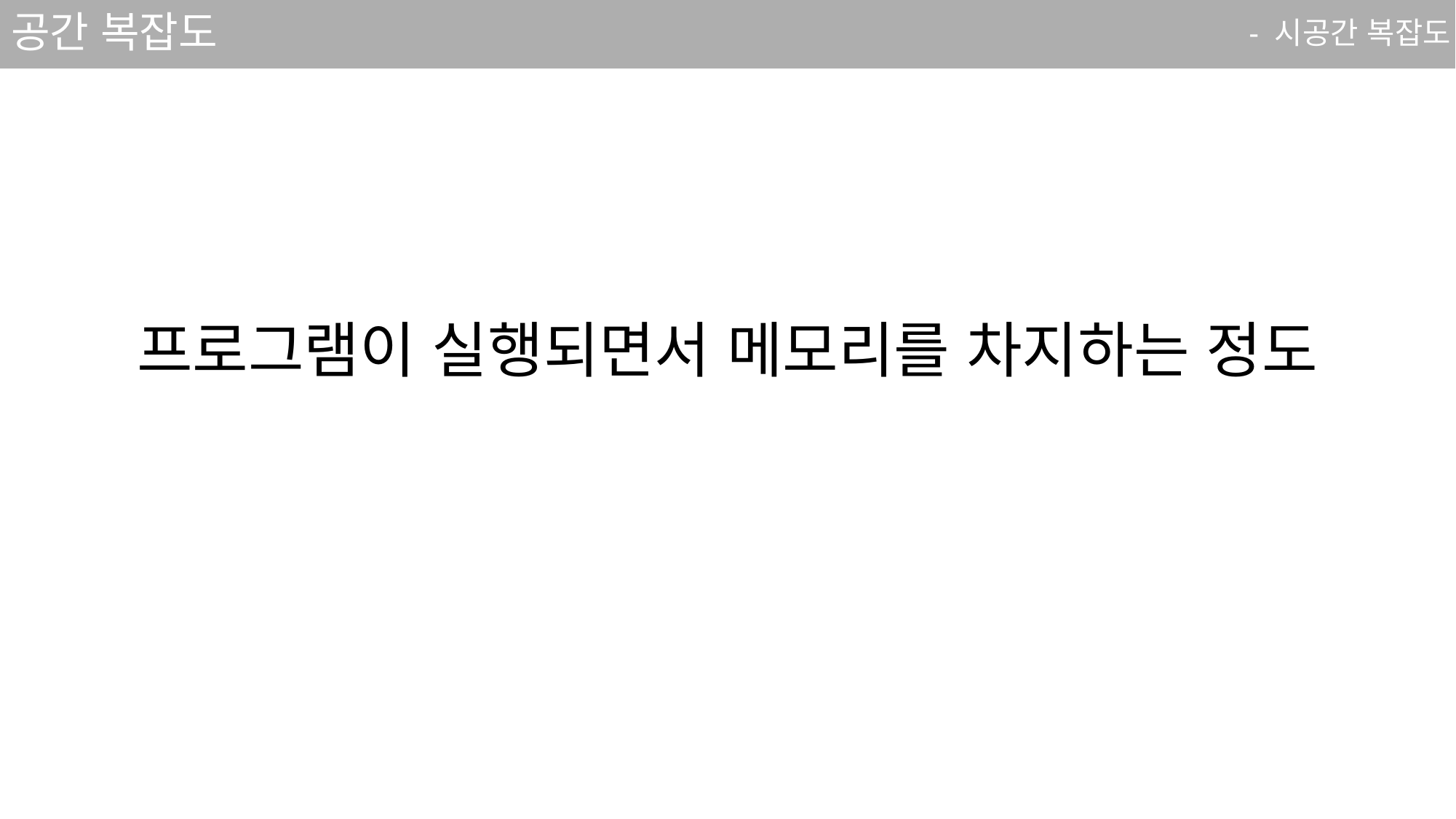

# 공간 복잡도
- 시공간 복잡도
프로그램이 실행되면서 메모리를 차지하는 정도